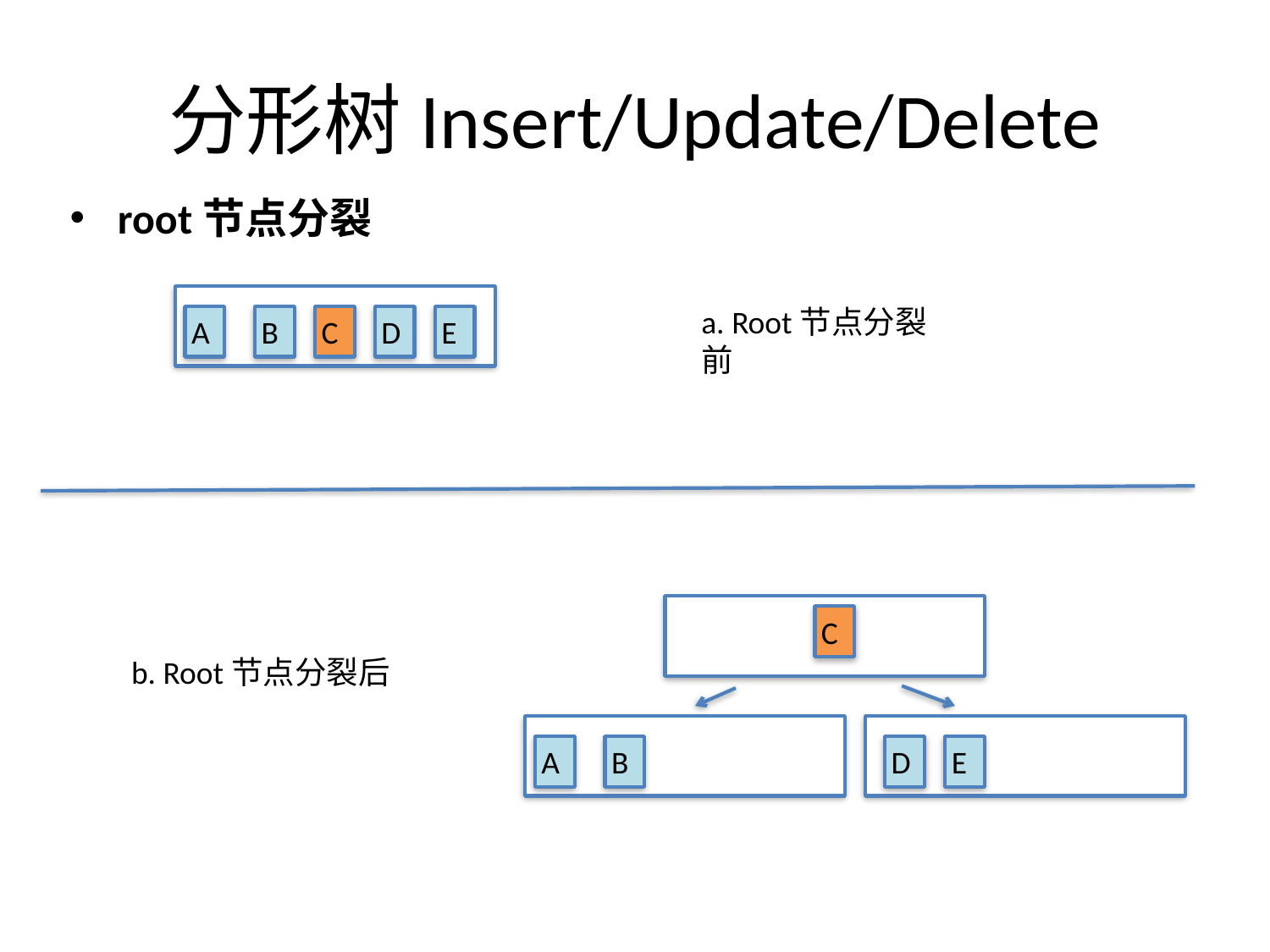

# 分形树Insert/Update/Delete
root节点分裂

a. Root节点分裂前
A
B
C
D
E

C
b. Root节点分裂后

A
B
D
E